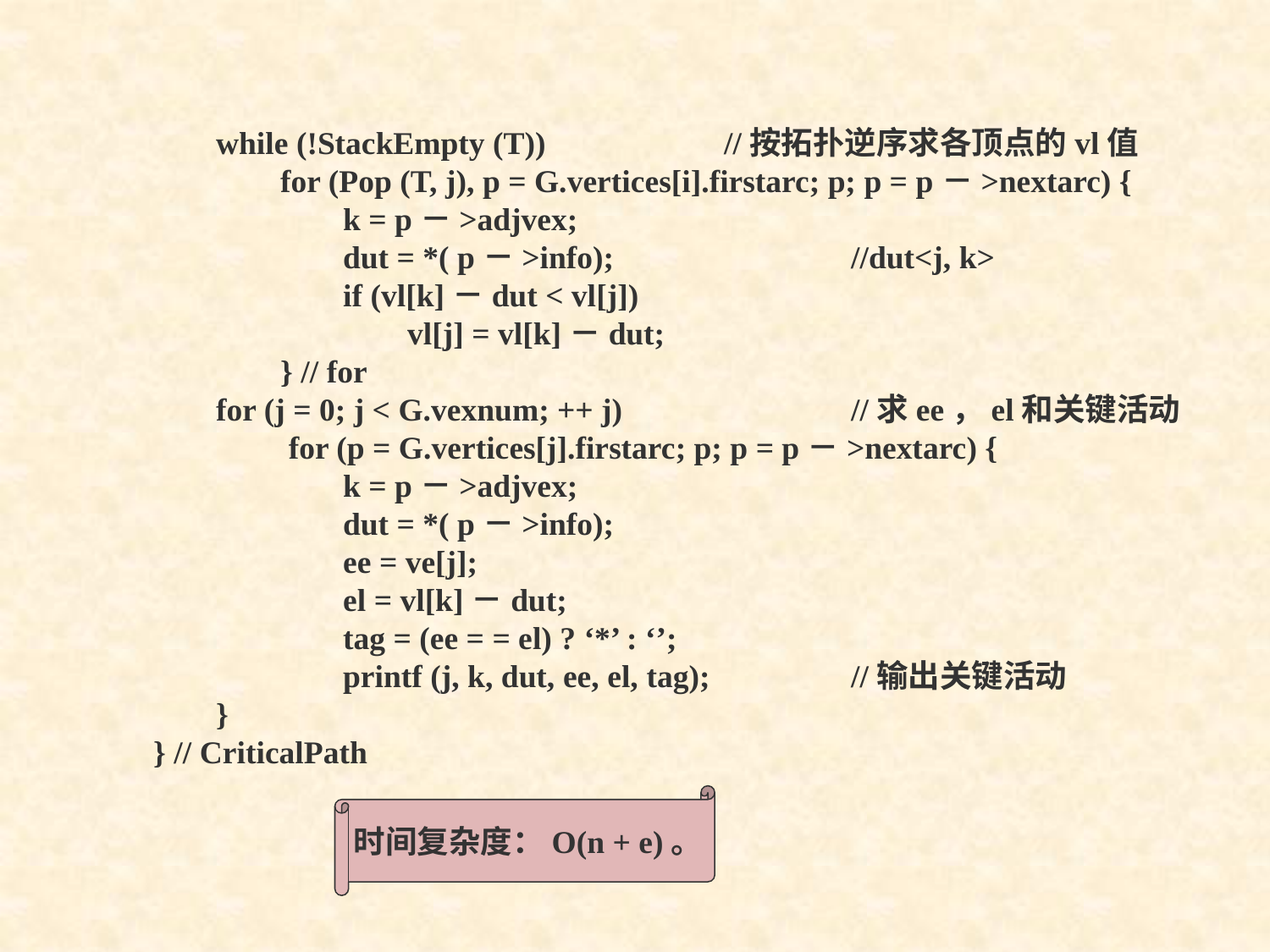

while (!StackEmpty (T)) 		//按拓扑逆序求各顶点的vl值
	        for (Pop (T, j), p = G.vertices[i].firstarc; p; p = p－>nextarc) {
		k = p－>adjvex;
		dut = *( p－>info);		//dut<j, k>
		if (vl[k]－dut < vl[j])
		        vl[j] = vl[k]－dut;
	        } // for
       	for (j = 0; j < G.vexnum; ++ j)		//求ee，el和关键活动
	         for (p = G.vertices[j].firstarc; p; p = p－>nextarc) {
		k = p－>adjvex;
		dut = *( p－>info);
		ee = ve[j];
		el = vl[k]－dut;
		tag = (ee = = el) ? ‘*’ : ‘’;
		printf (j, k, dut, ee, el, tag);		//输出关键活动
        	}
        } // CriticalPath
时间复杂度：O(n + e)。